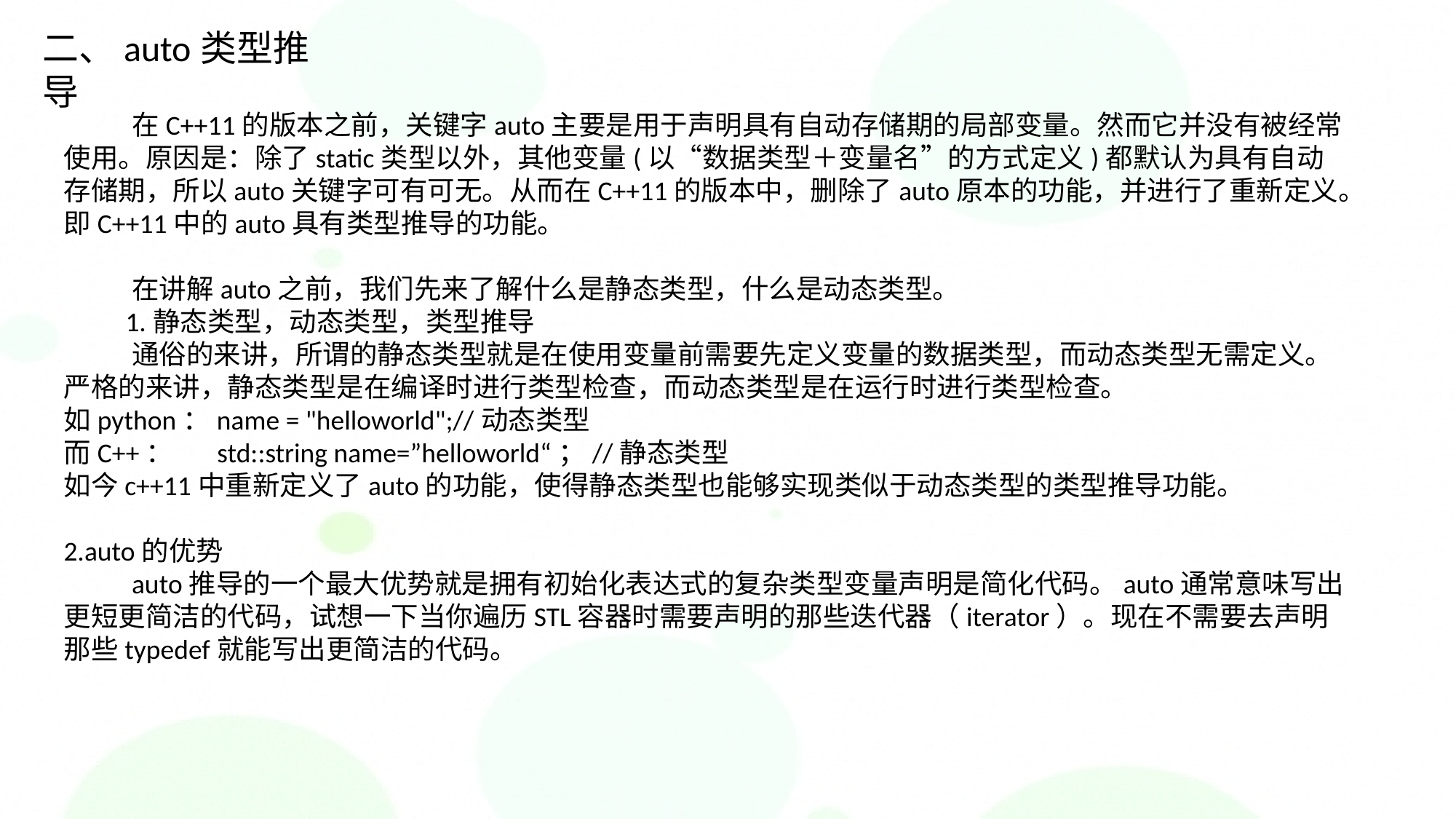

二、auto类型推导
          在C++11的版本之前，关键字auto主要是用于声明具有自动存储期的局部变量。然而它并没有被经常使用。原因是：除了static类型以外，其他变量(以“数据类型＋变量名”的方式定义)都默认为具有自动存储期，所以auto关键字可有可无。从而在C++11的版本中，删除了auto原本的功能，并进行了重新定义。即C++11中的auto具有类型推导的功能。

          在讲解auto之前，我们先来了解什么是静态类型，什么是动态类型。
          1.静态类型，动态类型，类型推导
          通俗的来讲，所谓的静态类型就是在使用变量前需要先定义变量的数据类型，而动态类型无需定义。
严格的来讲，静态类型是在编译时进行类型检查，而动态类型是在运行时进行类型检查。
如python：name = "helloworld";//动态类型
而C++：      std::string name=”helloworld“；//静态类型
如今c++11中重新定义了auto的功能，使得静态类型也能够实现类似于动态类型的类型推导功能。

2.auto的优势
           auto推导的一个最大优势就是拥有初始化表达式的复杂类型变量声明是简化代码。auto通常意味写出更短更简洁的代码，试想一下当你遍历STL容器时需要声明的那些迭代器（iterator）。现在不需要去声明那些typedef就能写出更简洁的代码。